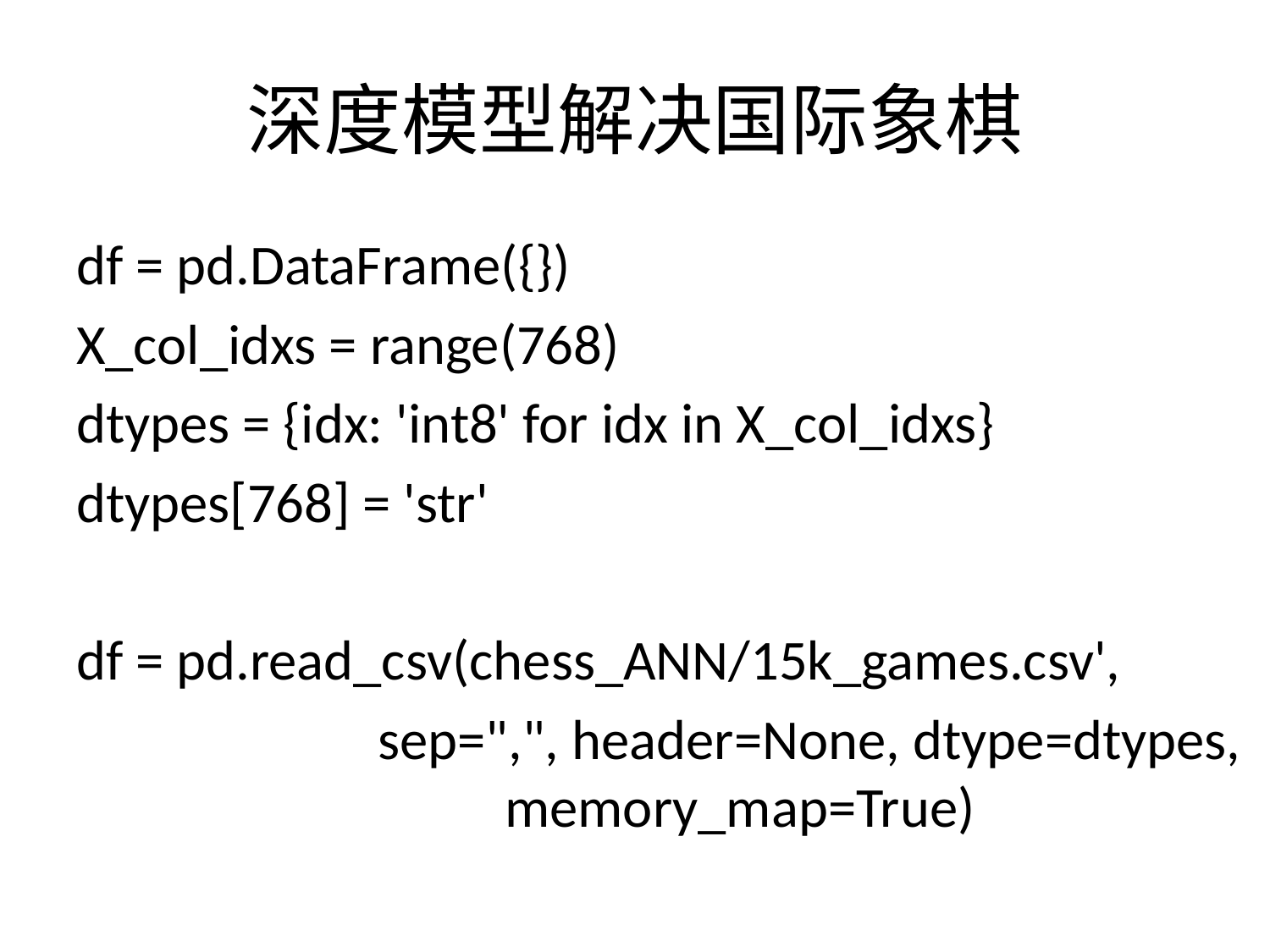

# 深度模型解决国际象棋
df = pd.DataFrame({})
X_col_idxs = range(768)
dtypes = {idx: 'int8' for idx in X_col_idxs}
dtypes[768] = 'str'

df = pd.read_csv(chess_ANN/15k_games.csv',
                 	sep=",", header=None, dtype=dtypes, 			memory_map=True)